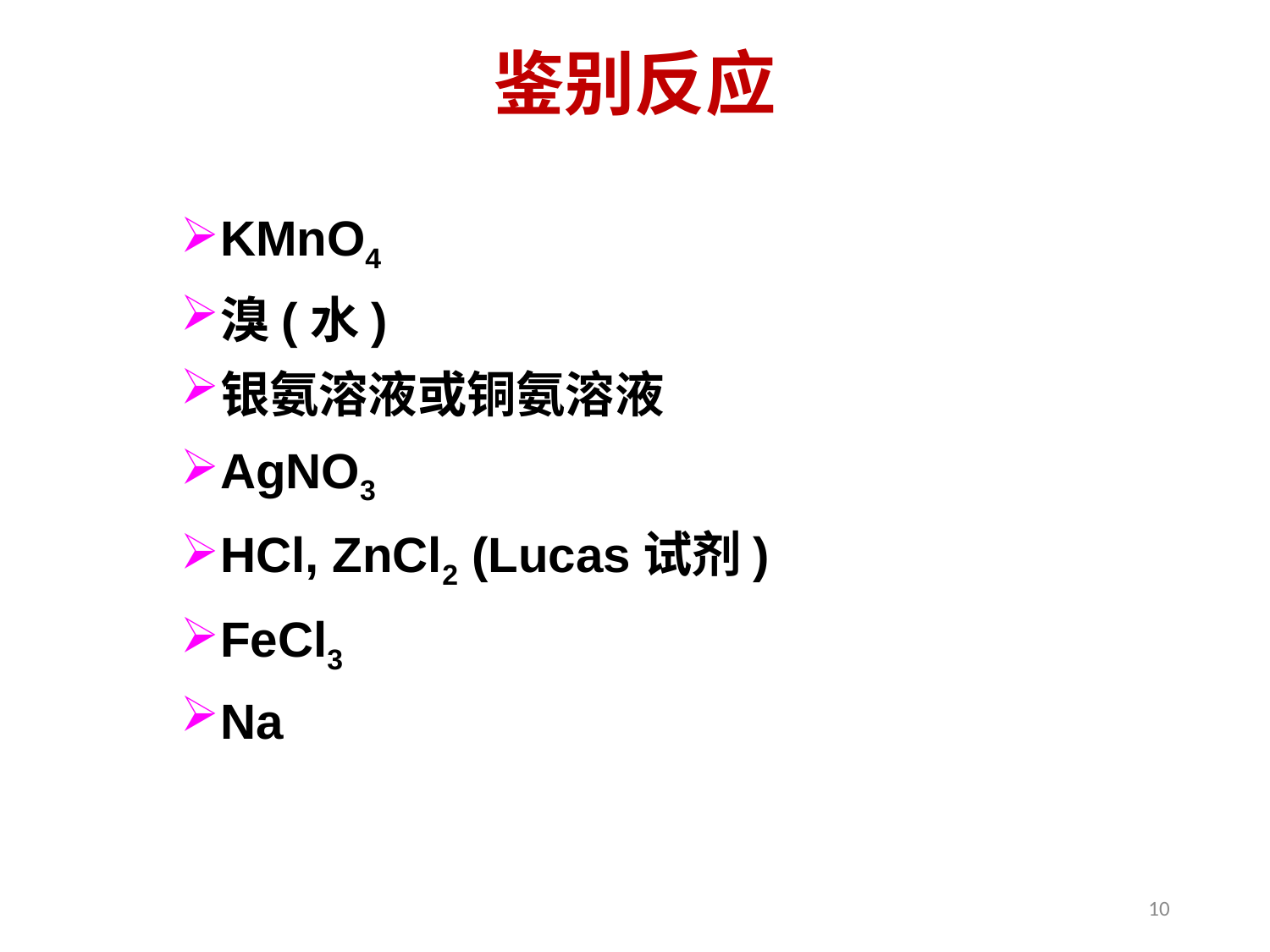

# 鉴别反应
KMnO4
溴(水)
银氨溶液或铜氨溶液
AgNO3
HCl, ZnCl2 (Lucas试剂)
FeCl3
Na

10